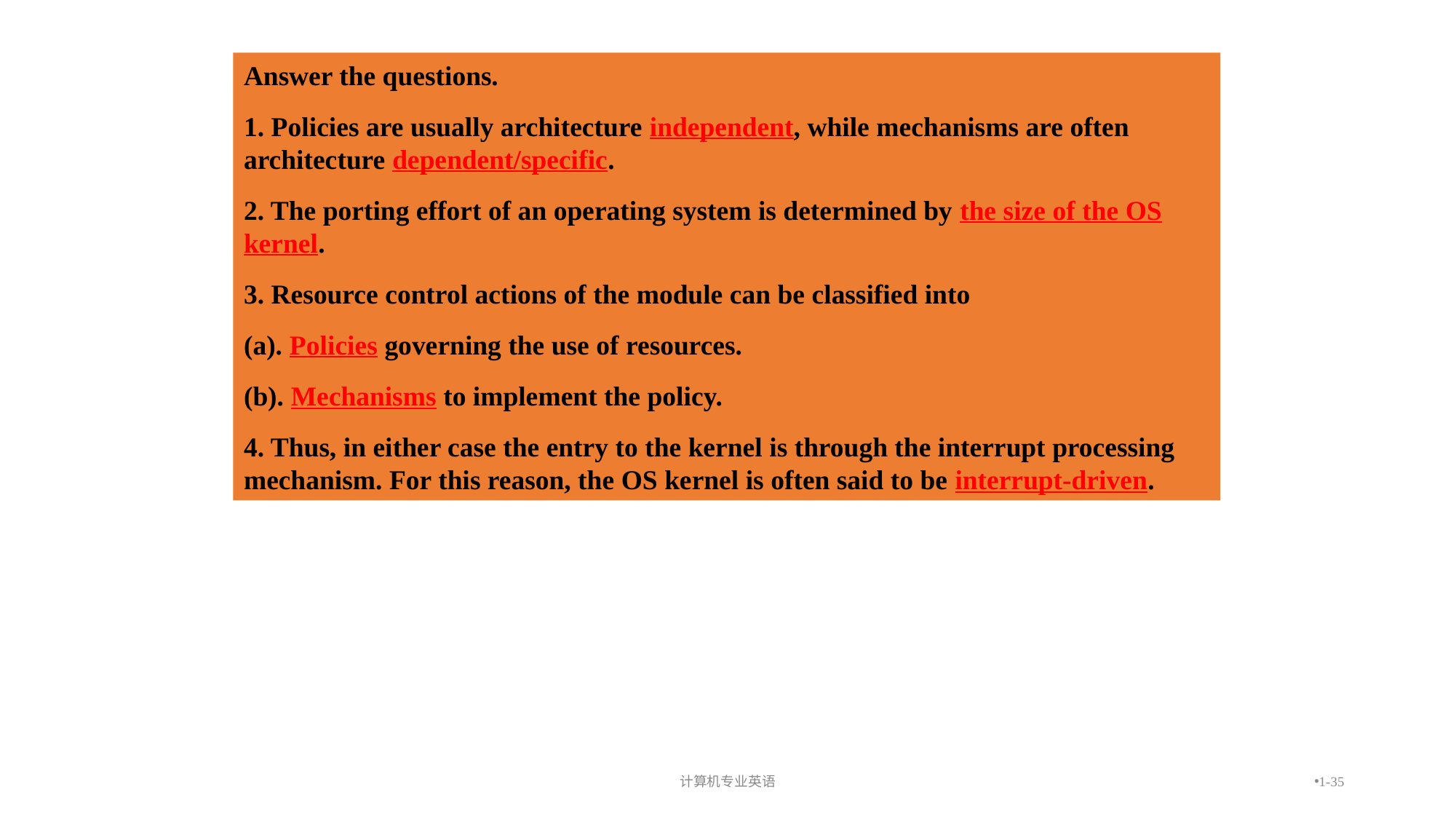

计算机专业英语
1-35
Answer the questions.
1. Policies are usually architecture independent, while mechanisms are often architecture dependent/specific.
2. The porting effort of an operating system is determined by the size of the OS kernel.
3. Resource control actions of the module can be classified into
(a). Policies governing the use of resources.
(b). Mechanisms to implement the policy.
4. Thus, in either case the entry to the kernel is through the interrupt processing mechanism. For this reason, the OS kernel is often said to be interrupt-driven.